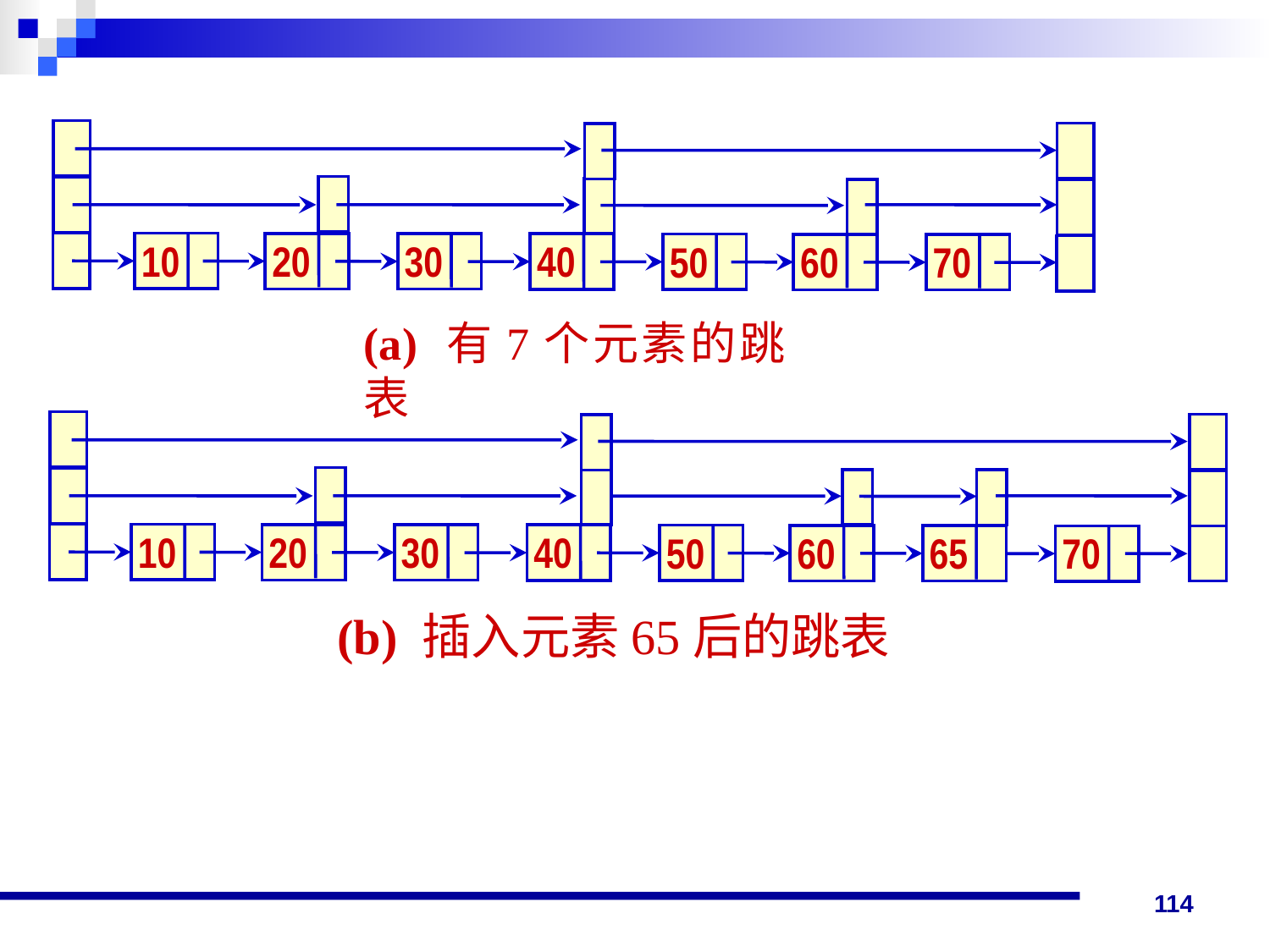

10

20

30

40

50

60

70

(a) 有7个元素的跳表

10

20

30

40

50

60

65

70

(b) 插入元素65后的跳表
114